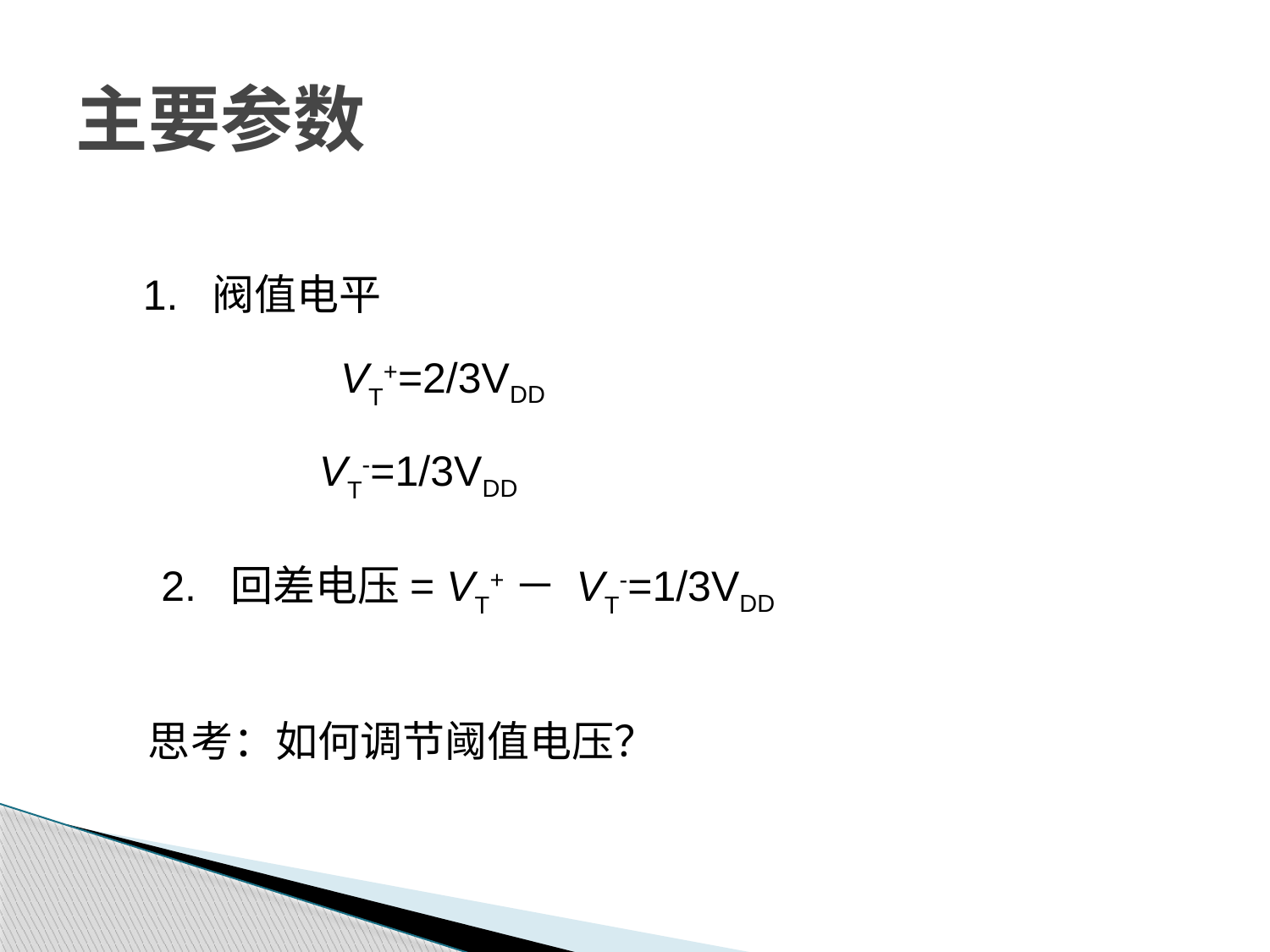

# 主要参数
1.  阀值电平
VT+=2/3VDD
VT-=1/3VDD
2.  回差电压= VT+－ VT-=1/3VDD
思考：如何调节阈值电压？